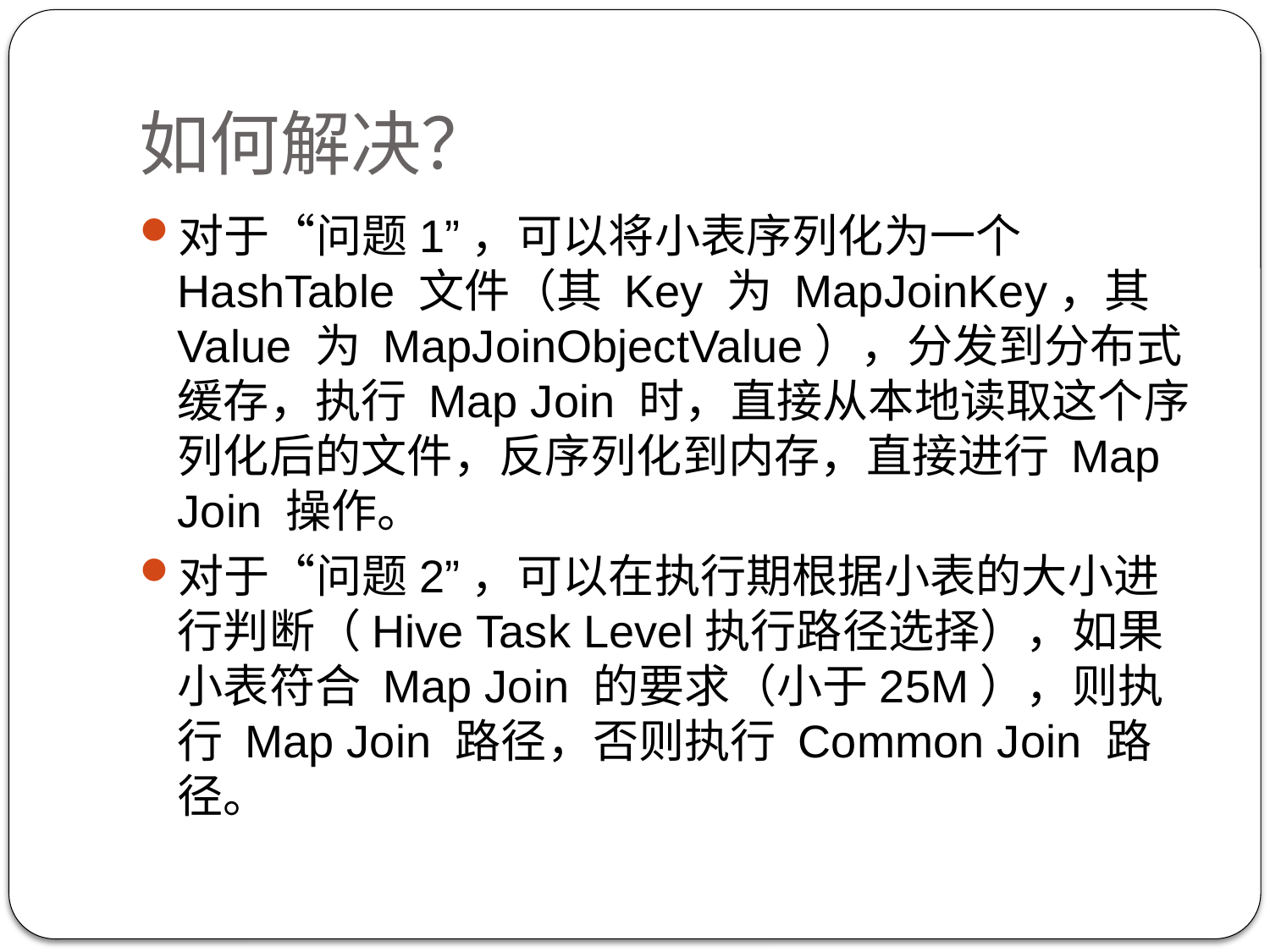

# 如何解决？
对于“问题1”，可以将小表序列化为一个 HashTable 文件（其 Key 为 MapJoinKey，其 Value 为 MapJoinObjectValue），分发到分布式缓存，执行 Map Join 时，直接从本地读取这个序列化后的文件，反序列化到内存，直接进行 Map Join 操作。
对于“问题2”，可以在执行期根据小表的大小进行判断（Hive Task Level执行路径选择），如果小表符合 Map Join 的要求（小于25M），则执行 Map Join 路径，否则执行 Common Join 路径。